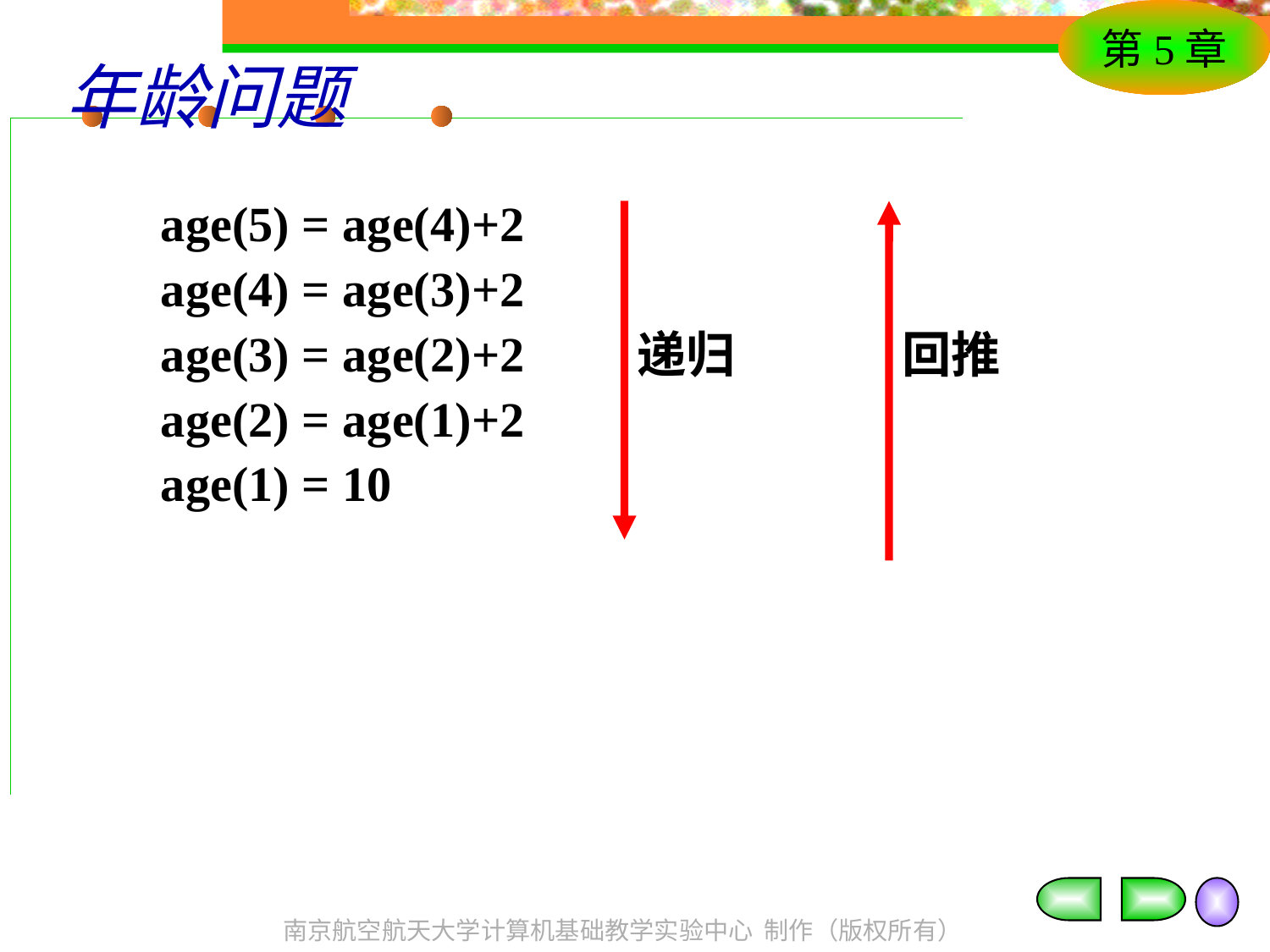

# 年龄问题
age(5) = age(4)+2
age(4) = age(3)+2
age(3) = age(2)+2
age(2) = age(1)+2
age(1) = 10

递归

回推